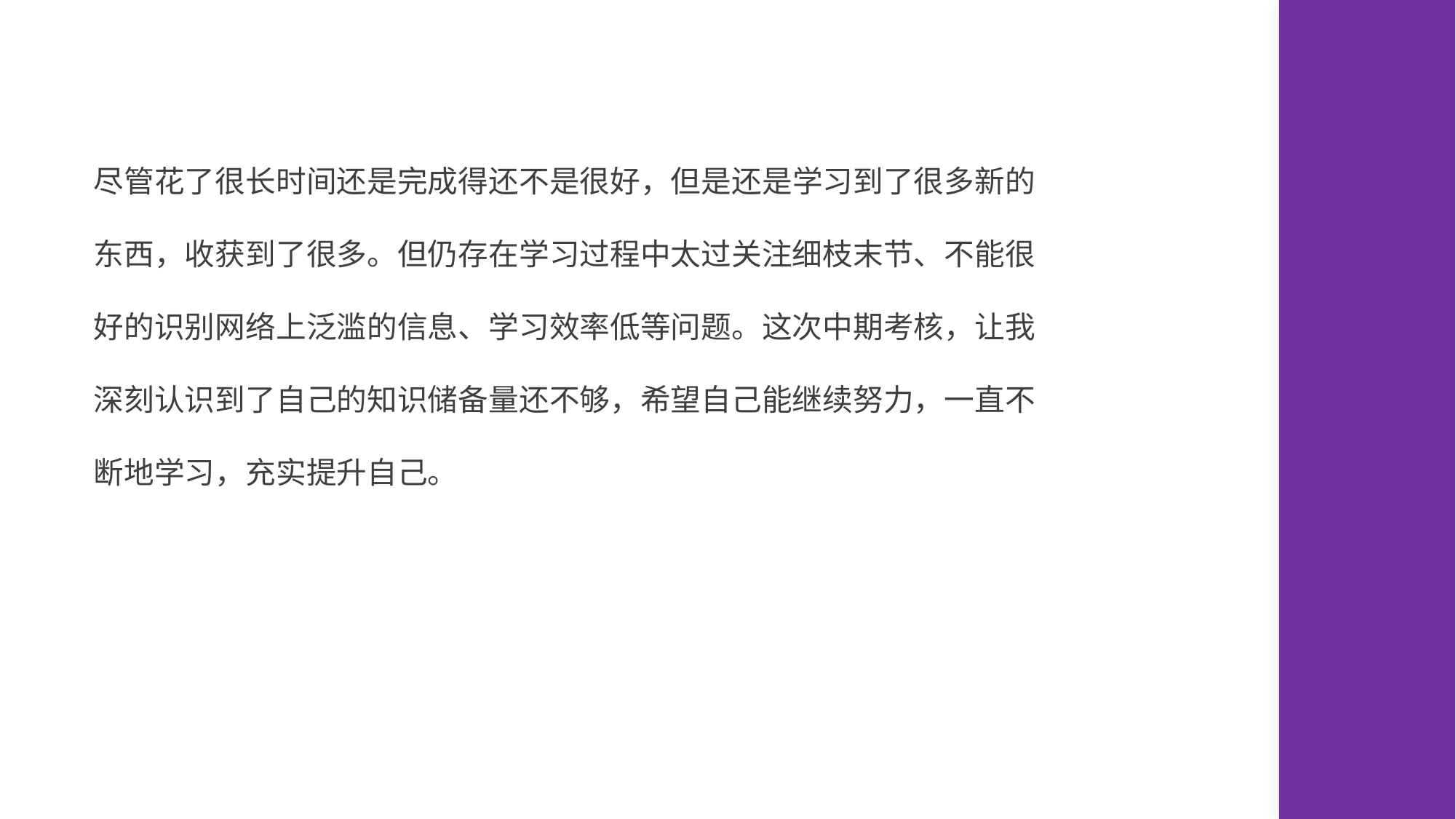

尽管花了很长时间还是完成得还不是很好，但是还是学习到了很多新的东西，收获到了很多。但仍存在学习过程中太过关注细枝末节、不能很好的识别网络上泛滥的信息、学习效率低等问题。这次中期考核，让我深刻认识到了自己的知识储备量还不够，希望自己能继续努力，一直不断地学习，充实提升自己。